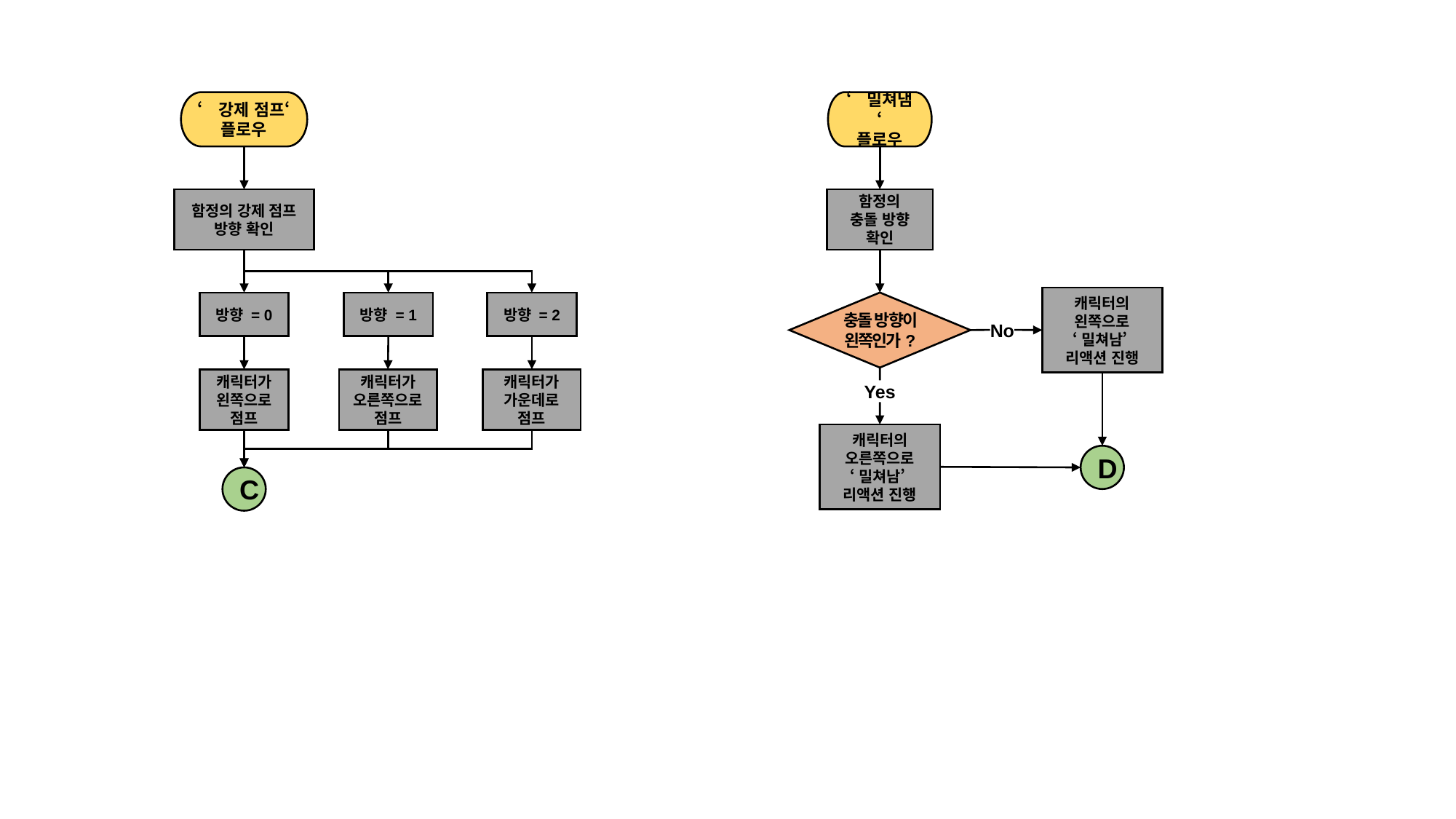

‘강제 점프‘
플로우
함정의 강제 점프 방향 확인
방향 = 0
방향 = 1
방향 = 2
캐릭터가 가운데로 점프
캐릭터가 왼쪽으로 점프
캐릭터가 오른쪽으로 점프
C
‘밀쳐냄‘
플로우
함정의
충돌 방향 확인
캐릭터의
왼쪽으로
‘밀쳐남’
리액션 진행
충돌 방향이 왼쪽인가?
No
Yes
캐릭터의
오른쪽으로
‘밀쳐남’
리액션 진행
D